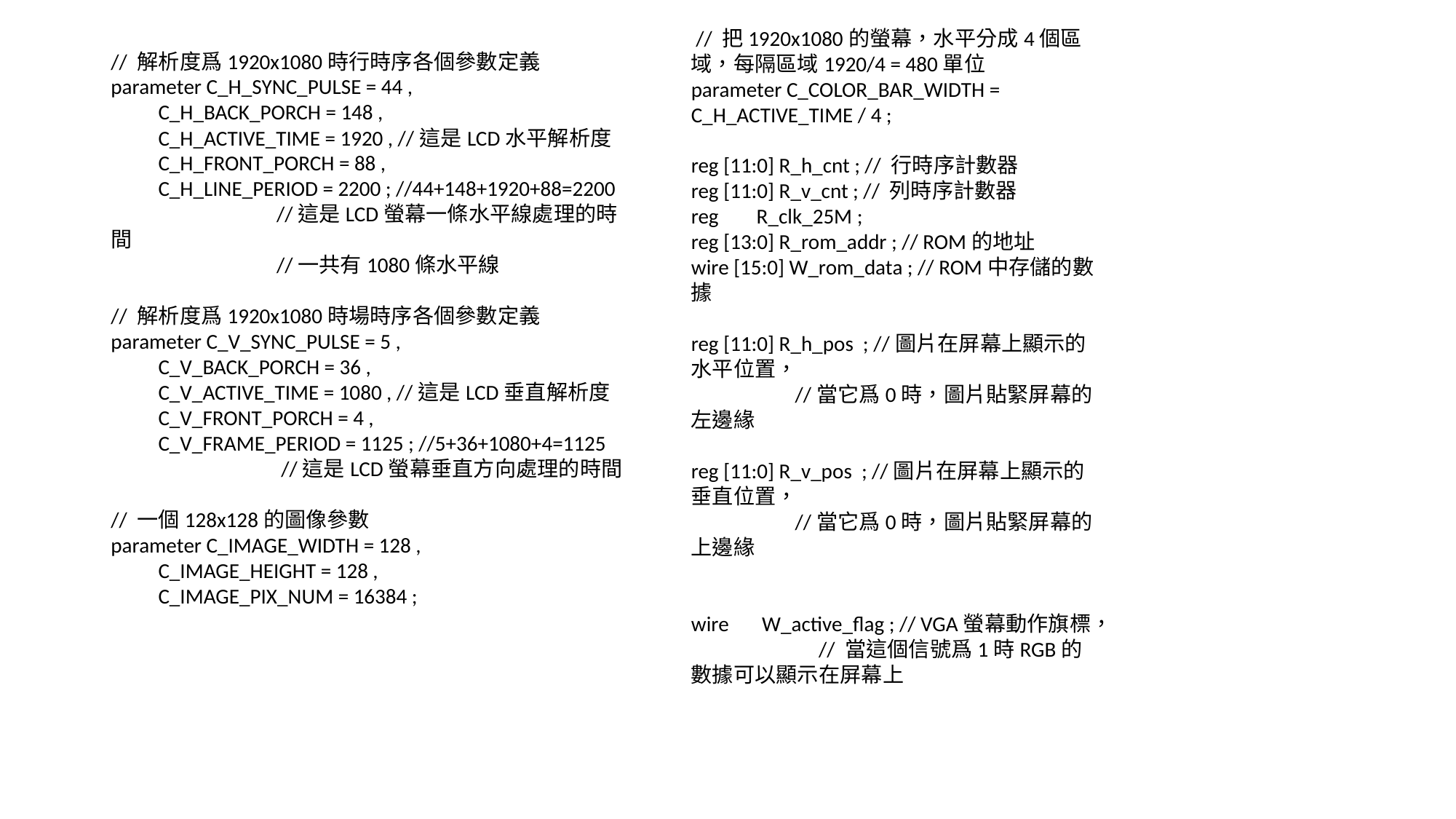

// 把1920x1080的螢幕，水平分成4個區域，每隔區域1920/4 = 480單位
parameter C_COLOR_BAR_WIDTH = C_H_ACTIVE_TIME / 4 ;

reg [11:0] R_h_cnt ; // 行時序計數器
reg [11:0] R_v_cnt ; // 列時序計數器
reg        R_clk_25M ;
reg [13:0] R_rom_addr ; // ROM的地址
wire [15:0] W_rom_data ; // ROM中存儲的數據

reg [11:0] R_h_pos  ; //圖片在屏幕上顯示的水平位置，
                      //當它爲0時，圖片貼緊屏幕的左邊緣

reg [11:0] R_v_pos  ; //圖片在屏幕上顯示的垂直位置，
                      //當它爲0時，圖片貼緊屏幕的上邊緣

wire       W_active_flag ; // VGA螢幕動作旗標，
                           // 當這個信號爲1時RGB的數據可以顯示在屏幕上

// 解析度爲1920x1080時行時序各個參數定義
parameter C_H_SYNC_PULSE = 44 ,
          C_H_BACK_PORCH = 148 ,
          C_H_ACTIVE_TIME = 1920 , //這是LCD水平解析度
          C_H_FRONT_PORCH = 88 ,
          C_H_LINE_PERIOD = 2200 ; //44+148+1920+88=2200
                                   //這是LCD螢幕一條水平線處理的時間
                                   //一共有1080條水平線

// 解析度爲1920x1080時場時序各個參數定義
parameter C_V_SYNC_PULSE = 5 ,
          C_V_BACK_PORCH = 36 ,
          C_V_ACTIVE_TIME = 1080 , //這是LCD垂直解析度
          C_V_FRONT_PORCH = 4 ,
          C_V_FRAME_PERIOD = 1125 ; //5+36+1080+4=1125
                                    //這是LCD螢幕垂直方向處理的時間

// 一個128x128的圖像參數
parameter C_IMAGE_WIDTH = 128 ,
          C_IMAGE_HEIGHT = 128 ,
          C_IMAGE_PIX_NUM = 16384 ;